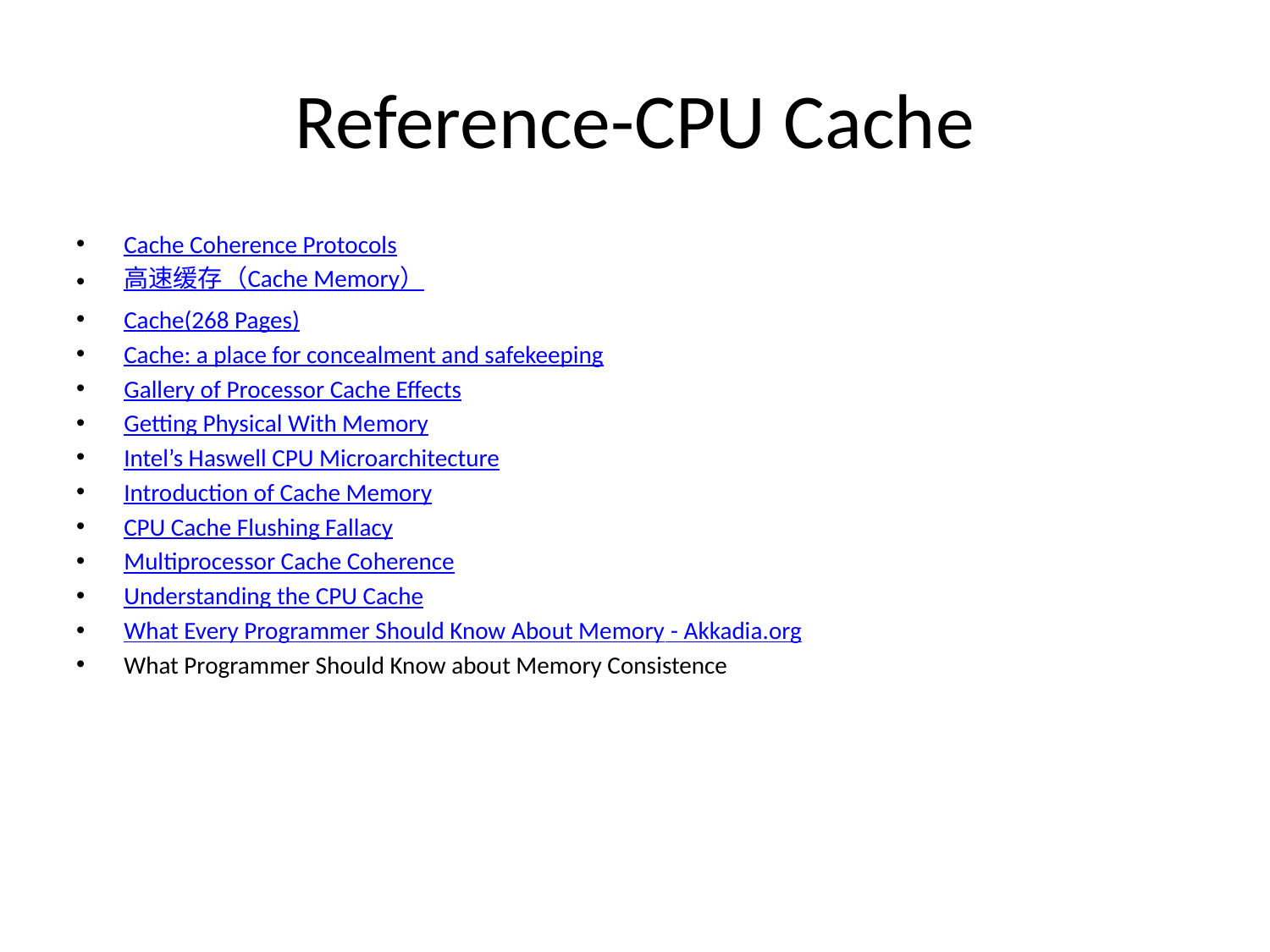

# Reference-CPU Cache
Cache Coherence Protocols
高速缓存（Cache Memory）
Cache(268 Pages)
Cache: a place for concealment and safekeeping
Gallery of Processor Cache Effects
Getting Physical With Memory
Intel’s Haswell CPU Microarchitecture
Introduction of Cache Memory
CPU Cache Flushing Fallacy
Multiprocessor Cache Coherence
Understanding the CPU Cache
What Every Programmer Should Know About Memory - Akkadia.org
What Programmer Should Know about Memory Consistence